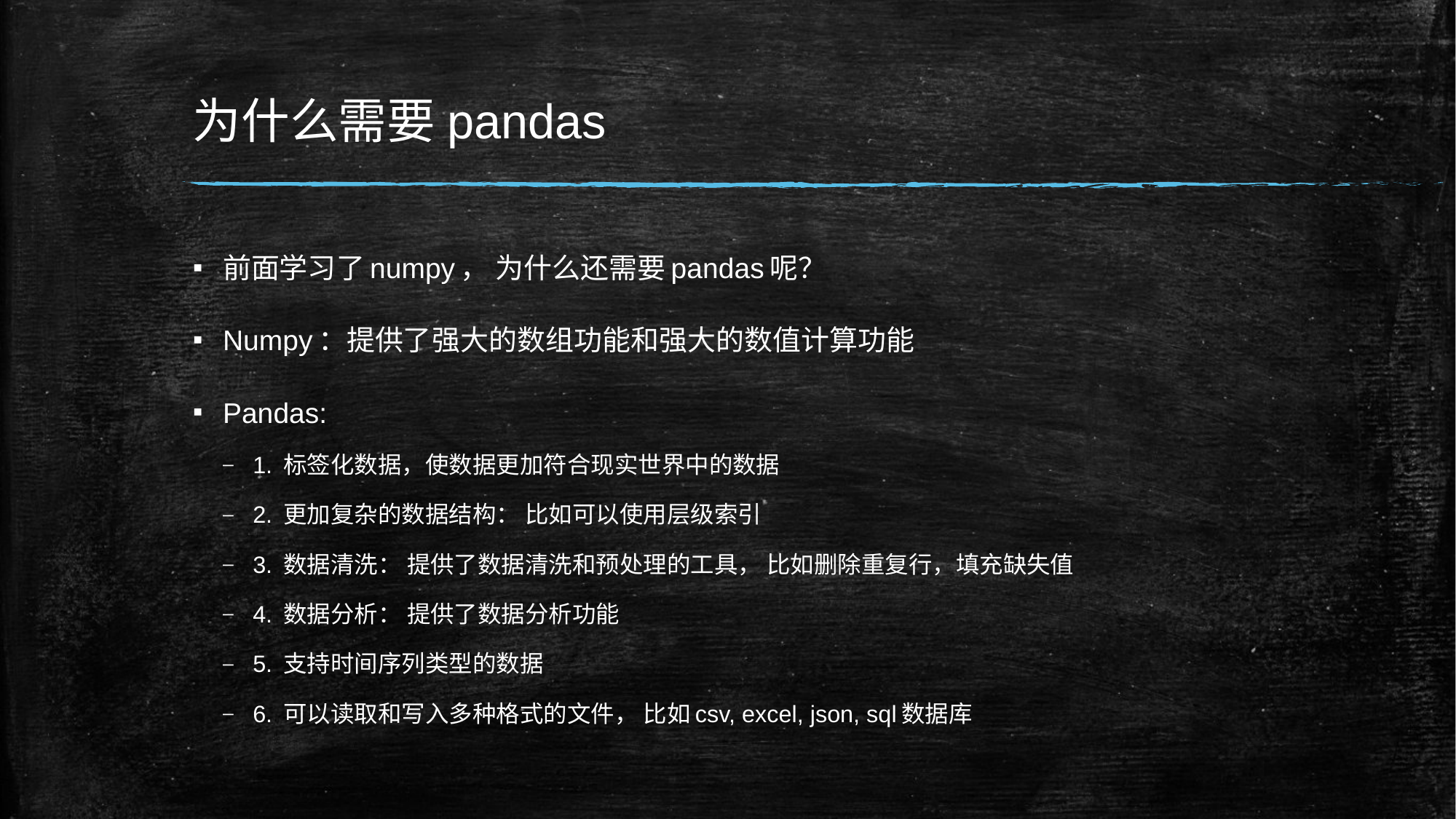

# 为什么需要pandas
前面学习了numpy， 为什么还需要pandas呢？
Numpy：提供了强大的数组功能和强大的数值计算功能
Pandas:
1. 标签化数据，使数据更加符合现实世界中的数据
2. 更加复杂的数据结构： 比如可以使用层级索引
3. 数据清洗： 提供了数据清洗和预处理的工具， 比如删除重复行，填充缺失值
4. 数据分析： 提供了数据分析功能
5. 支持时间序列类型的数据
6. 可以读取和写入多种格式的文件， 比如csv, excel, json, sql数据库